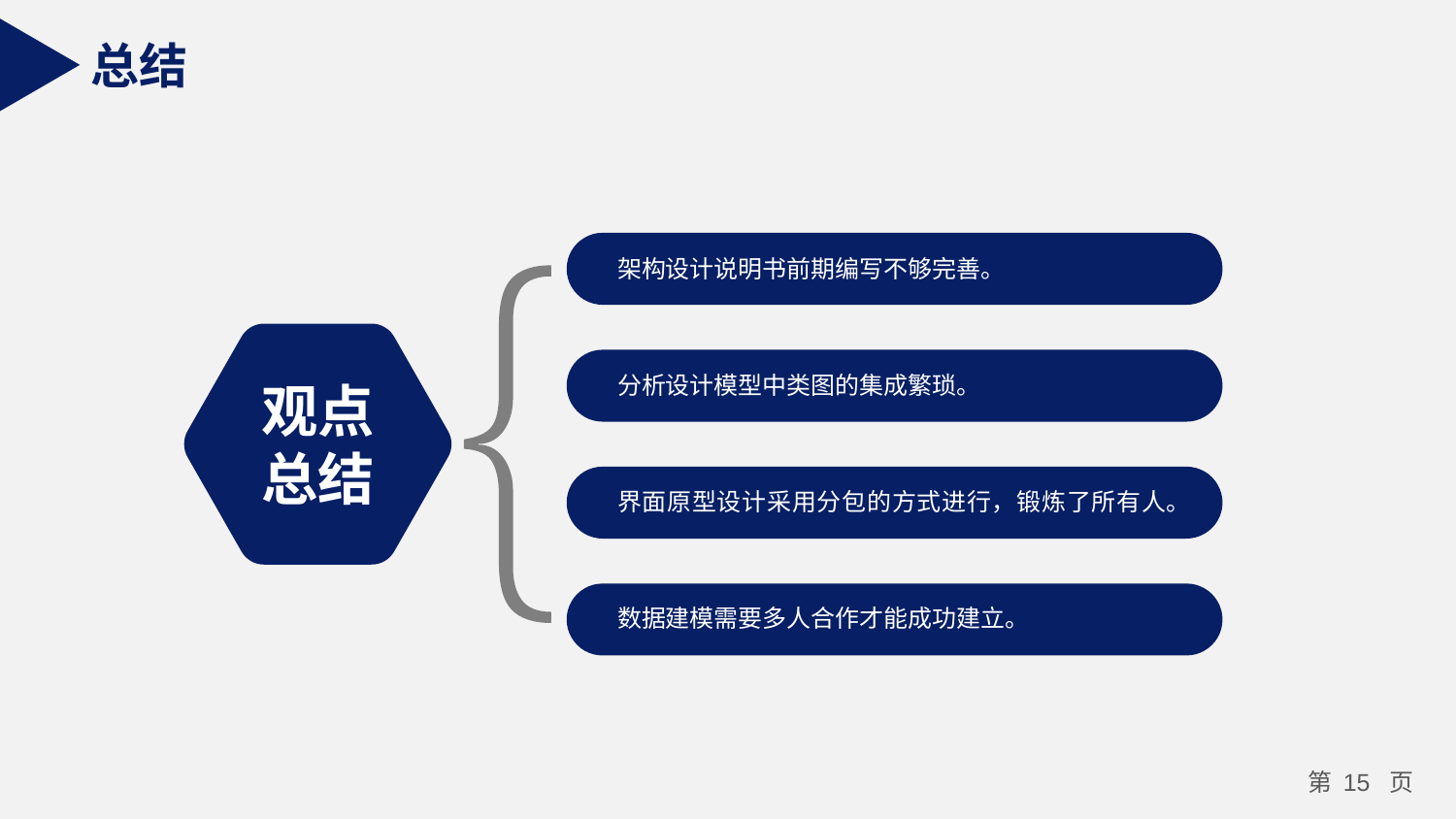

总结

架构设计说明书前期编写不够完善。

分析设计模型中类图的集成繁琐。
观点总结

界面原型设计采用分包的方式进行，锻炼了所有人。

数据建模需要多人合作才能成功建立。